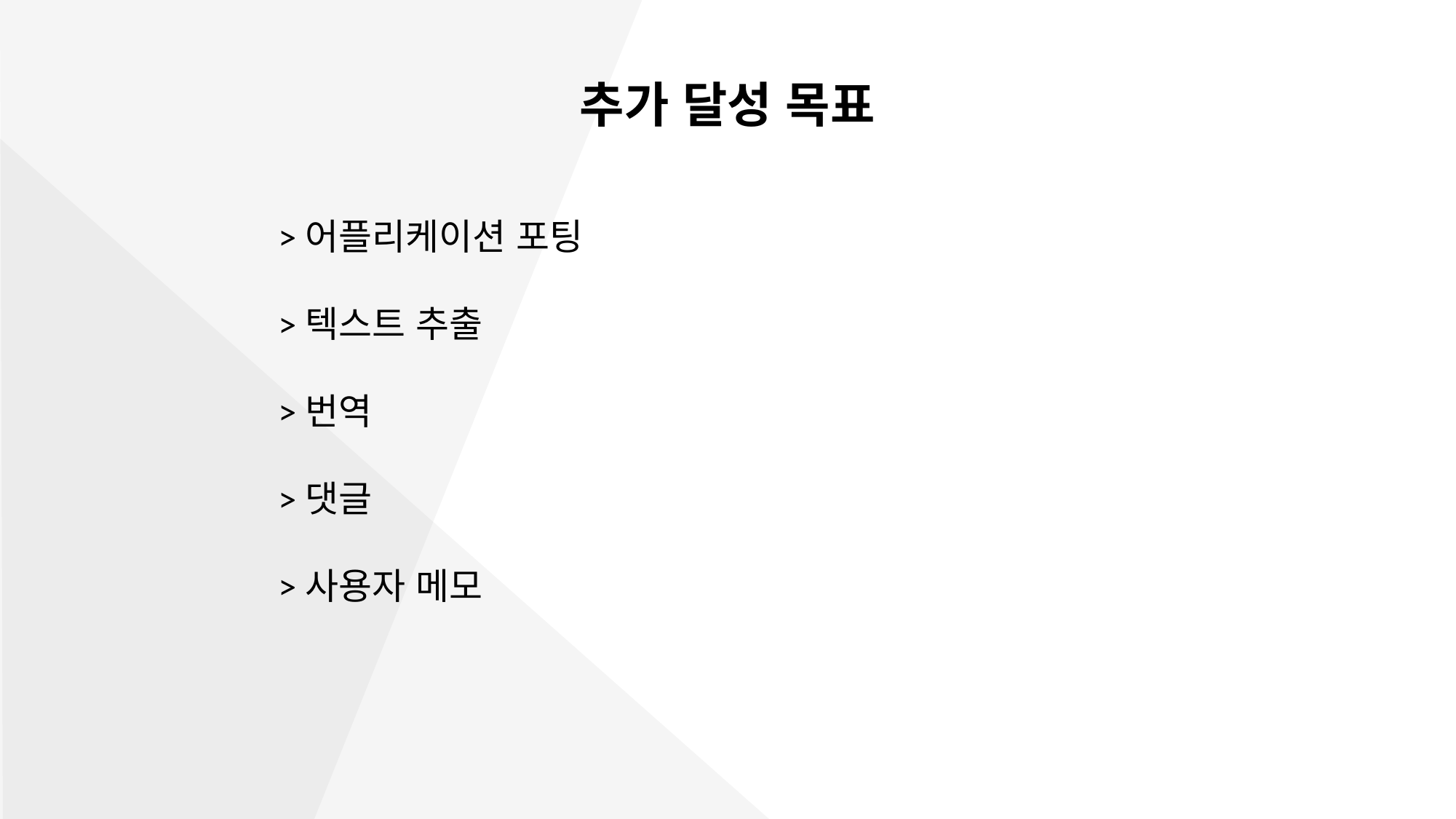

추가 달성 목표

>어플리케이션 포팅

>텍스트 추출

>번역

>댓글

>사용자 메모